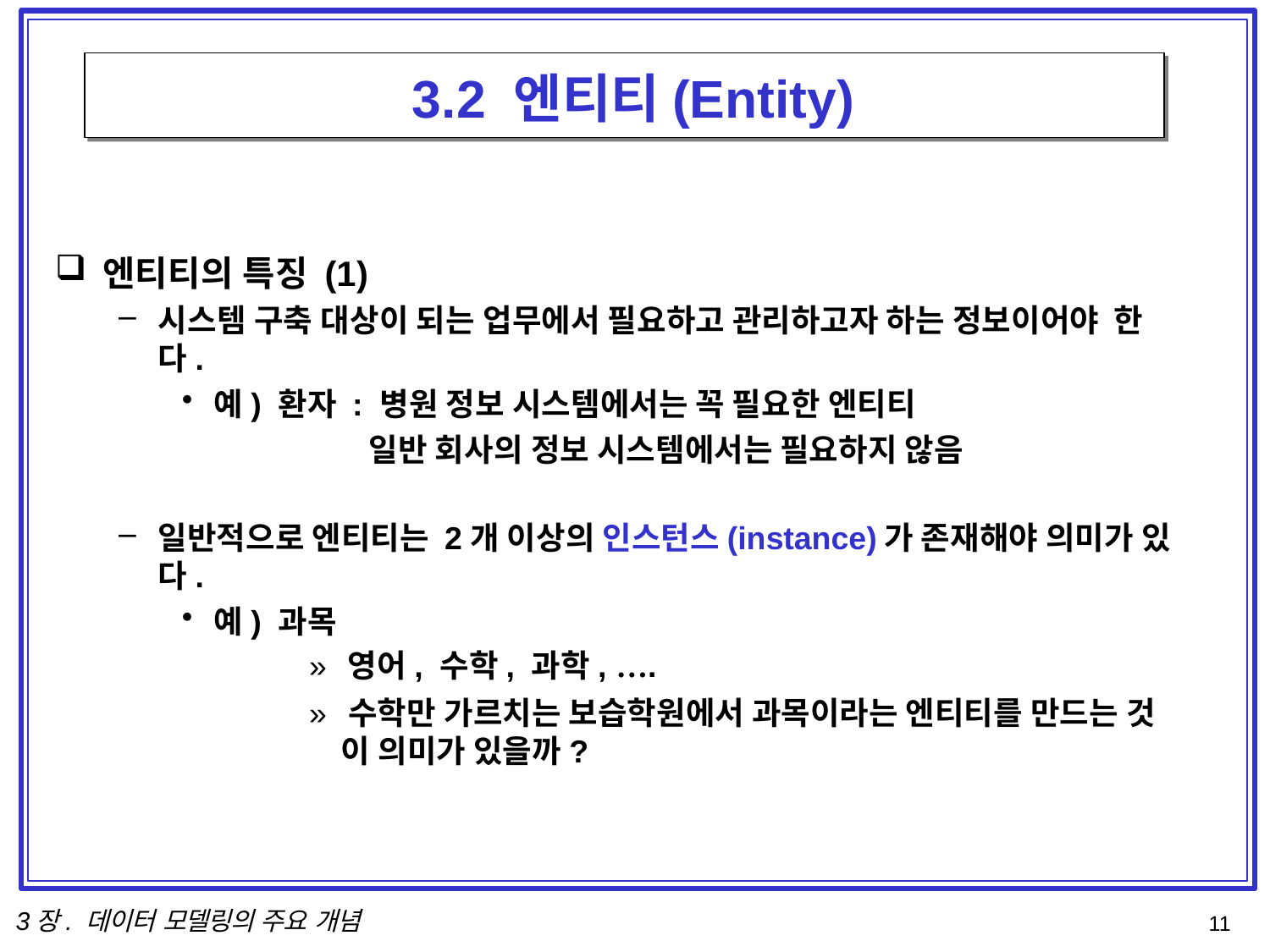

# 3.2 엔티티(Entity)
엔티티의 특징 (1)
시스템 구축 대상이 되는 업무에서 필요하고 관리하고자 하는 정보이어야  한다.
예) 환자 : 병원 정보 시스템에서는 꼭 필요한 엔티티
일반 회사의 정보 시스템에서는 필요하지 않음

일반적으로 엔티티는 2개 이상의 인스턴스(instance)가 존재해야 의미가 있
다.
예) 과목
» 영어, 수학, 과학, ….
» 수학만 가르치는 보습학원에서 과목이라는 엔티티를 만드는 것
이 의미가 있을까?
3장. 데이터 모델링의 주요 개념
11